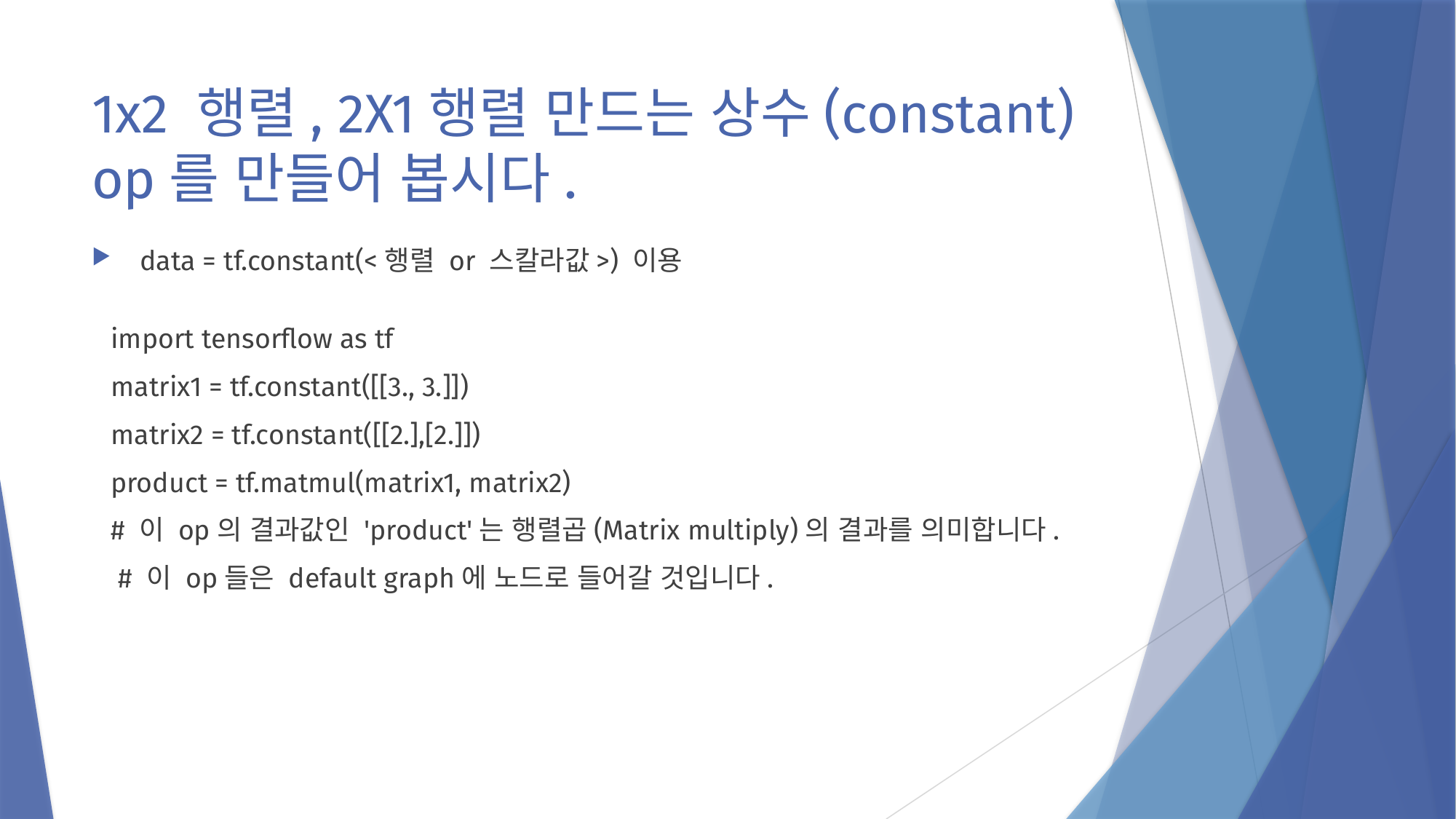

# 1x2 행렬, 2X1행렬 만드는 상수(constant) op를 만들어 봅시다.
 data = tf.constant(<행렬 or 스칼라값>) 이용
import tensorflow as tf
matrix1 = tf.constant([[3., 3.]])
matrix2 = tf.constant([[2.],[2.]])
product = tf.matmul(matrix1, matrix2)
# 이 op의 결과값인 'product'는 행렬곱(Matrix multiply)의 결과를 의미합니다.
 # 이 op들은 default graph에 노드로 들어갈 것입니다.